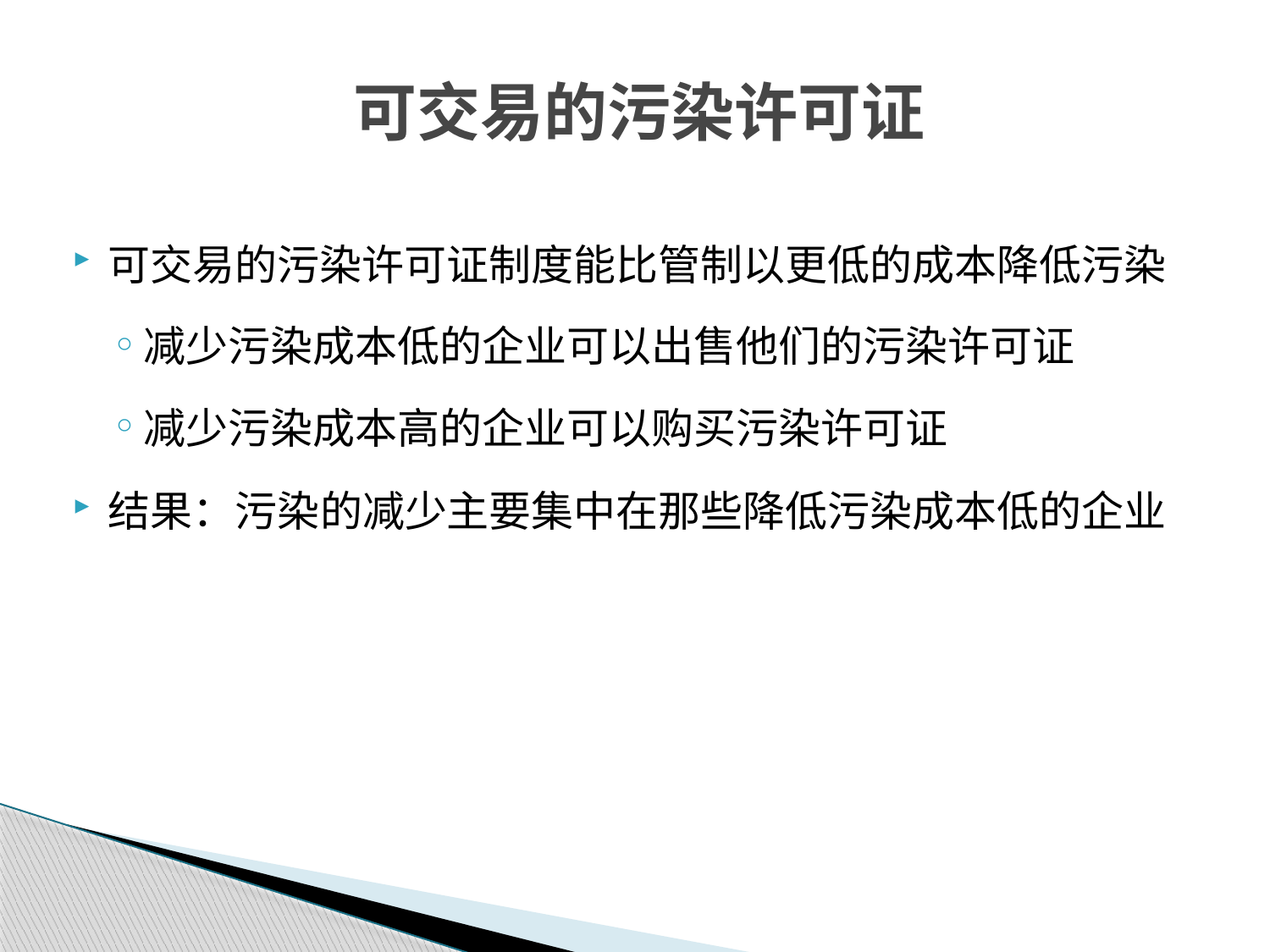

可交易的污染许可证
可交易的污染许可证制度能比管制以更低的成本降低污染
减少污染成本低的企业可以出售他们的污染许可证
减少污染成本高的企业可以购买污染许可证
结果：污染的减少主要集中在那些降低污染成本低的企业